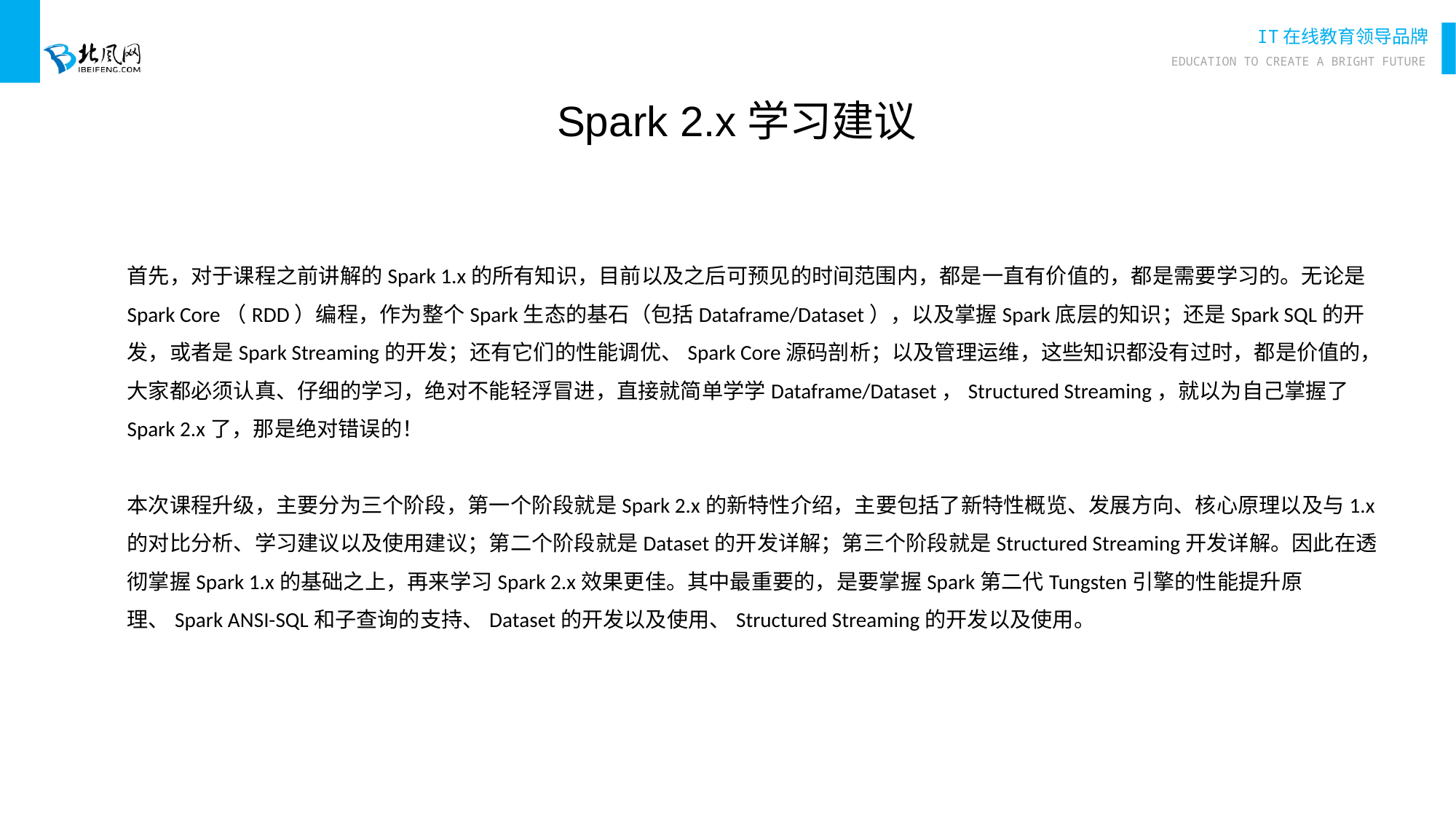

Spark 2.x学习建议
首先，对于课程之前讲解的Spark 1.x的所有知识，目前以及之后可预见的时间范围内，都是一直有价值的，都是需要学习的。无论是Spark Core（RDD）编程，作为整个Spark生态的基石（包括Dataframe/Dataset），以及掌握Spark底层的知识；还是Spark SQL的开发，或者是Spark Streaming的开发；还有它们的性能调优、Spark Core源码剖析；以及管理运维，这些知识都没有过时，都是价值的，大家都必须认真、仔细的学习，绝对不能轻浮冒进，直接就简单学学Dataframe/Dataset，Structured Streaming，就以为自己掌握了Spark 2.x了，那是绝对错误的！

本次课程升级，主要分为三个阶段，第一个阶段就是Spark 2.x的新特性介绍，主要包括了新特性概览、发展方向、核心原理以及与1.x的对比分析、学习建议以及使用建议；第二个阶段就是Dataset的开发详解；第三个阶段就是Structured Streaming开发详解。因此在透彻掌握Spark 1.x的基础之上，再来学习Spark 2.x效果更佳。其中最重要的，是要掌握Spark第二代Tungsten引擎的性能提升原理、Spark ANSI-SQL和子查询的支持、Dataset的开发以及使用、Structured Streaming的开发以及使用。